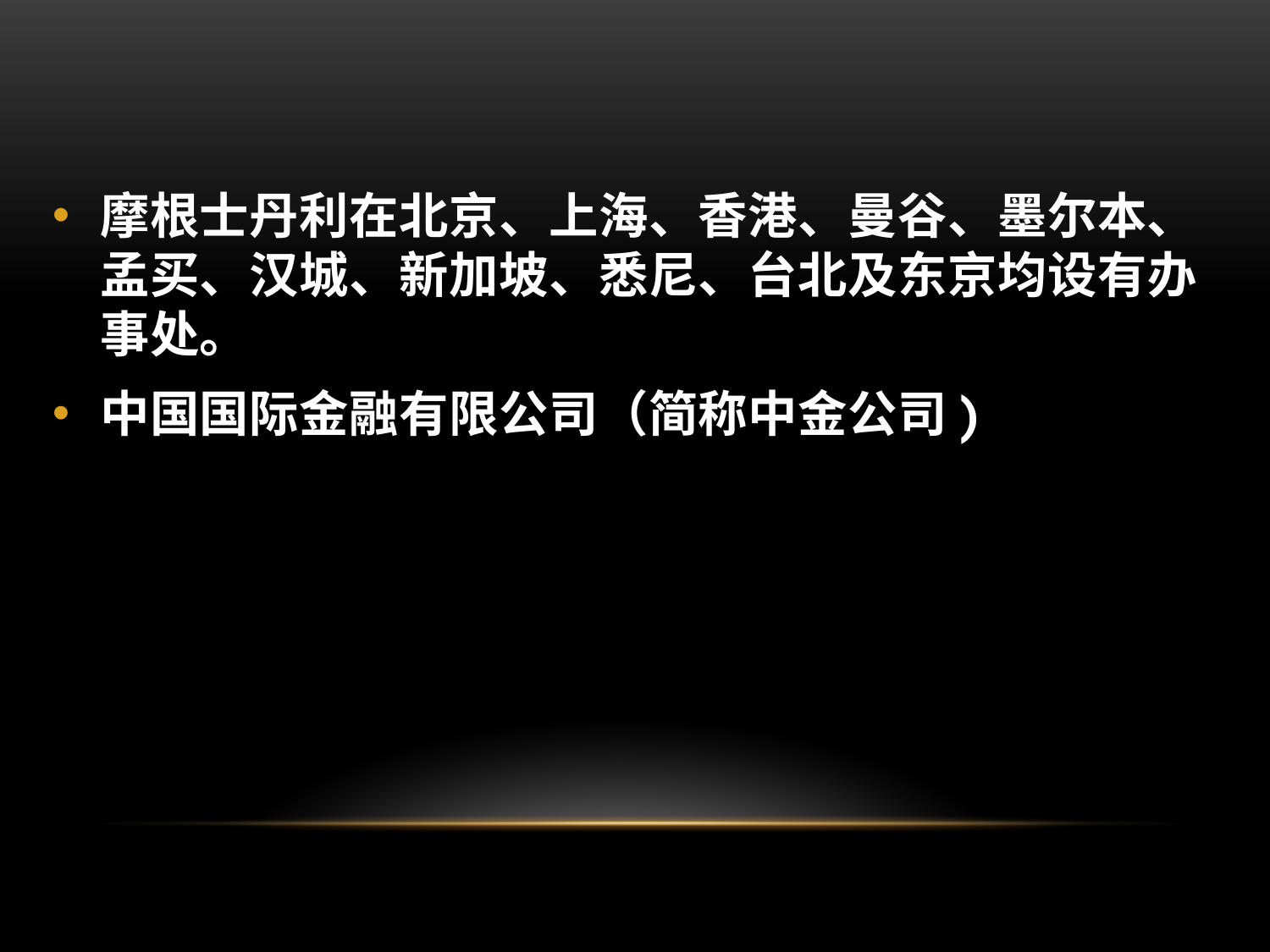

摩根士丹利在北京、上海、香港、曼谷、墨尔本、孟买、汉城、新加坡、悉尼、台北及东京均设有办事处。
中国国际金融有限公司（简称中金公司)